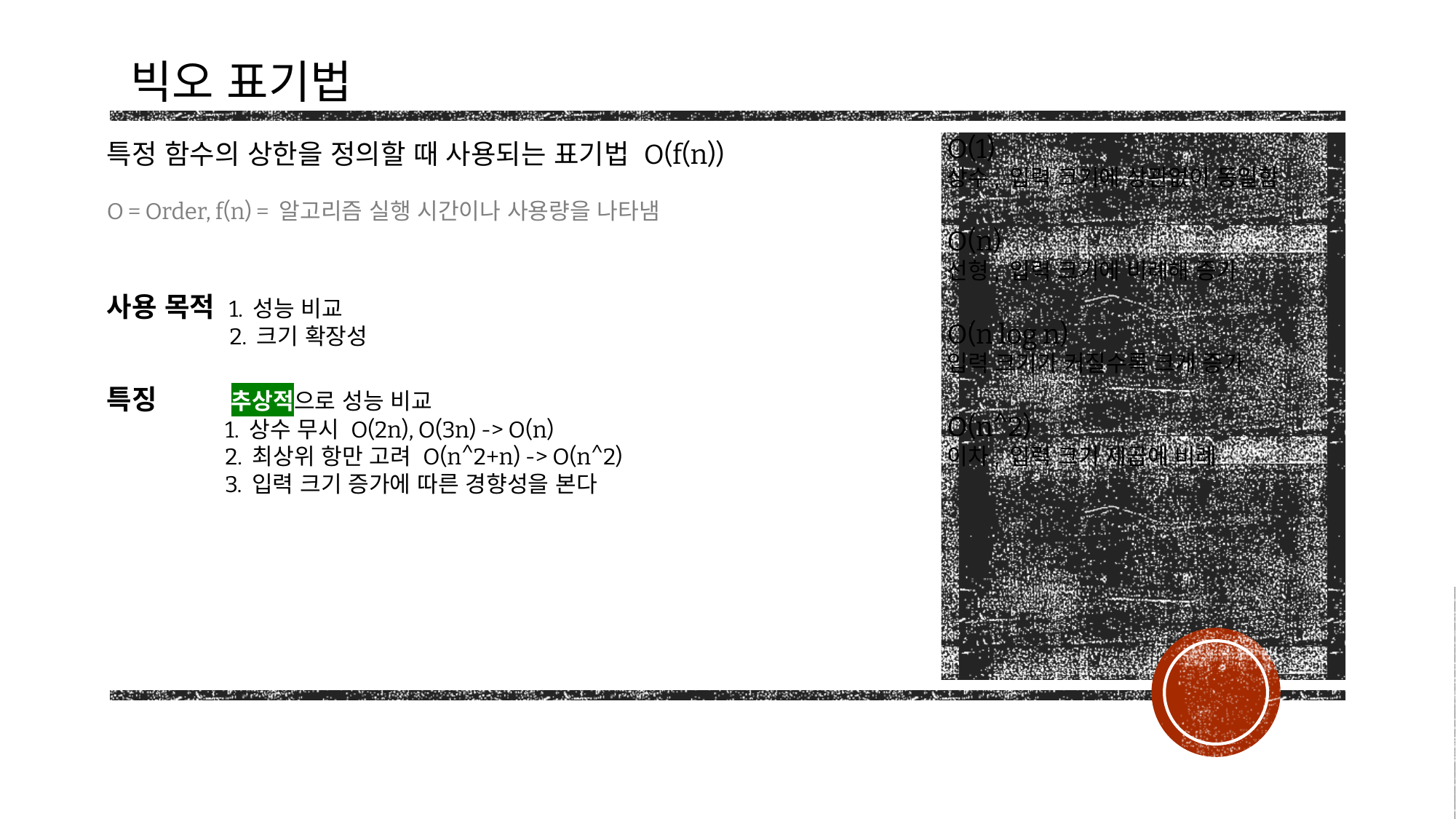

빅오 표기법

O(1)
상수, 입력 크기에 상관없이 동일함

O(n)
선형, 입력 크기에 비례해 증가

O(n log n)
입력 크기가 커질수록 크게 증가

O(n^2)
이차, 입력 크기 제곱에 비례

특정 함수의 상한을 정의할 때 사용되는 표기법 O(f(n))

O = Order, f(n) = 알고리즘 실행 시간이나 사용량을 나타냄

사용 목적 1. 성능 비교
	   2. 크기 확장성

특징	  추상적으로 성능 비교
	  1. 상수 무시 O(2n), O(3n) -> O(n)
	  2. 최상위 항만 고려 O(n^2+n) -> O(n^2)
	  3. 입력 크기 증가에 따른 경향성을 본다